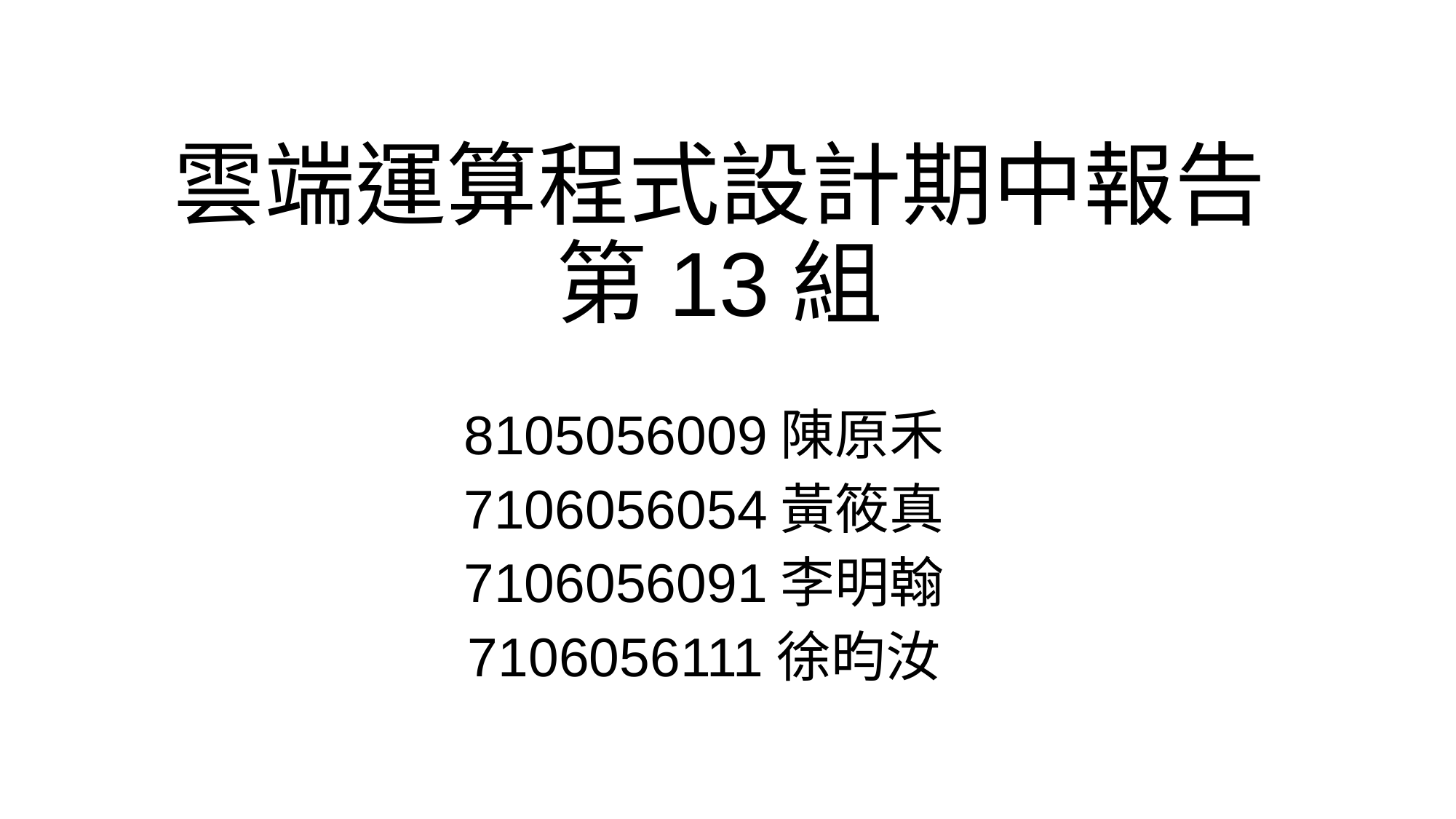

# 雲端運算程式設計期中報告 第13組
8105056009陳原禾
7106056054黃筱真
7106056091李明翰
7106056111徐昀汝